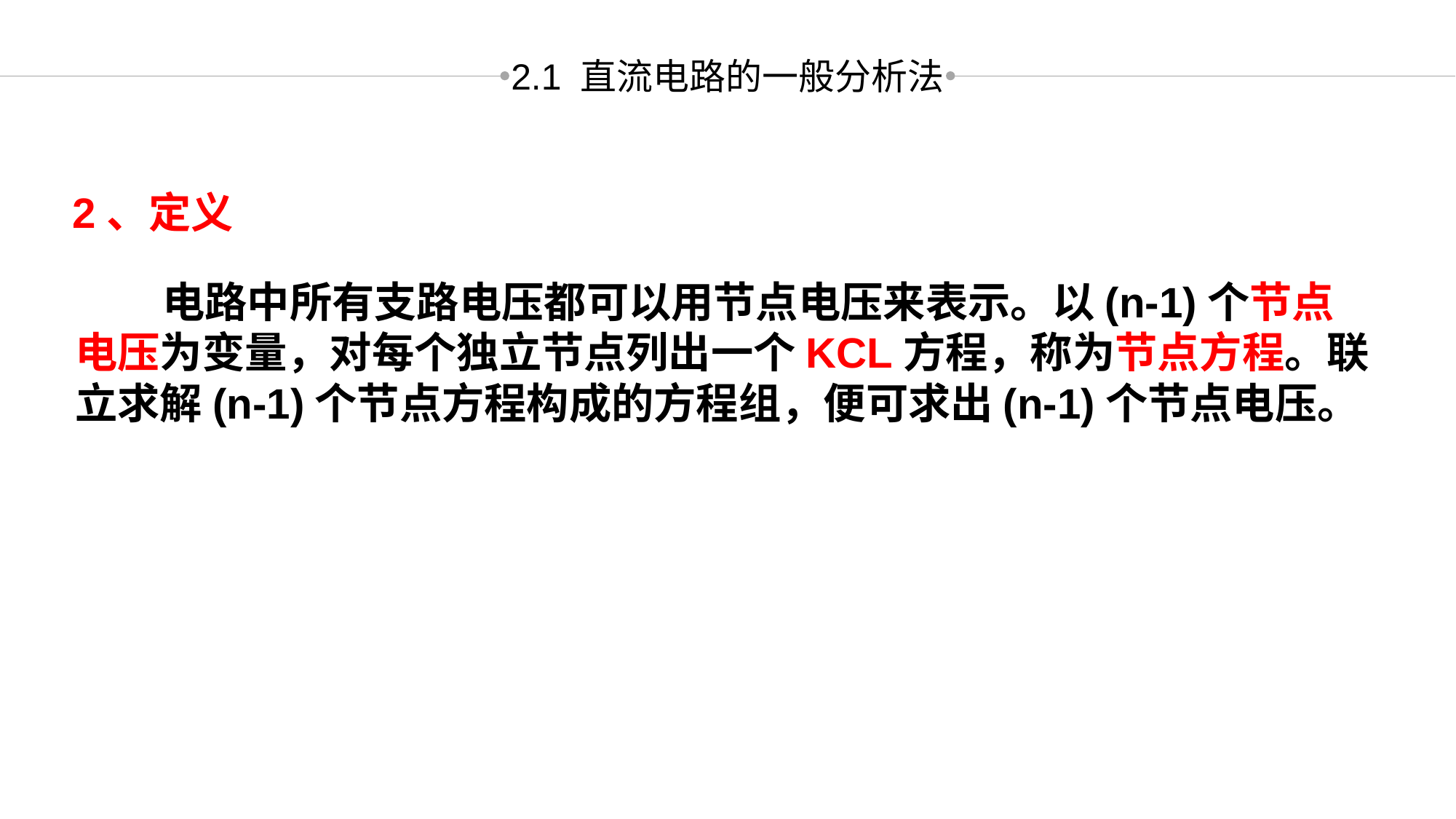

2.1 直流电路的一般分析法
2、定义
        电路中所有支路电压都可以用节点电压来表示。以(n-1)个节点电压为变量，对每个独立节点列出一个KCL方程，称为节点方程。联立求解(n-1)个节点方程构成的方程组，便可求出(n-1)个节点电压。